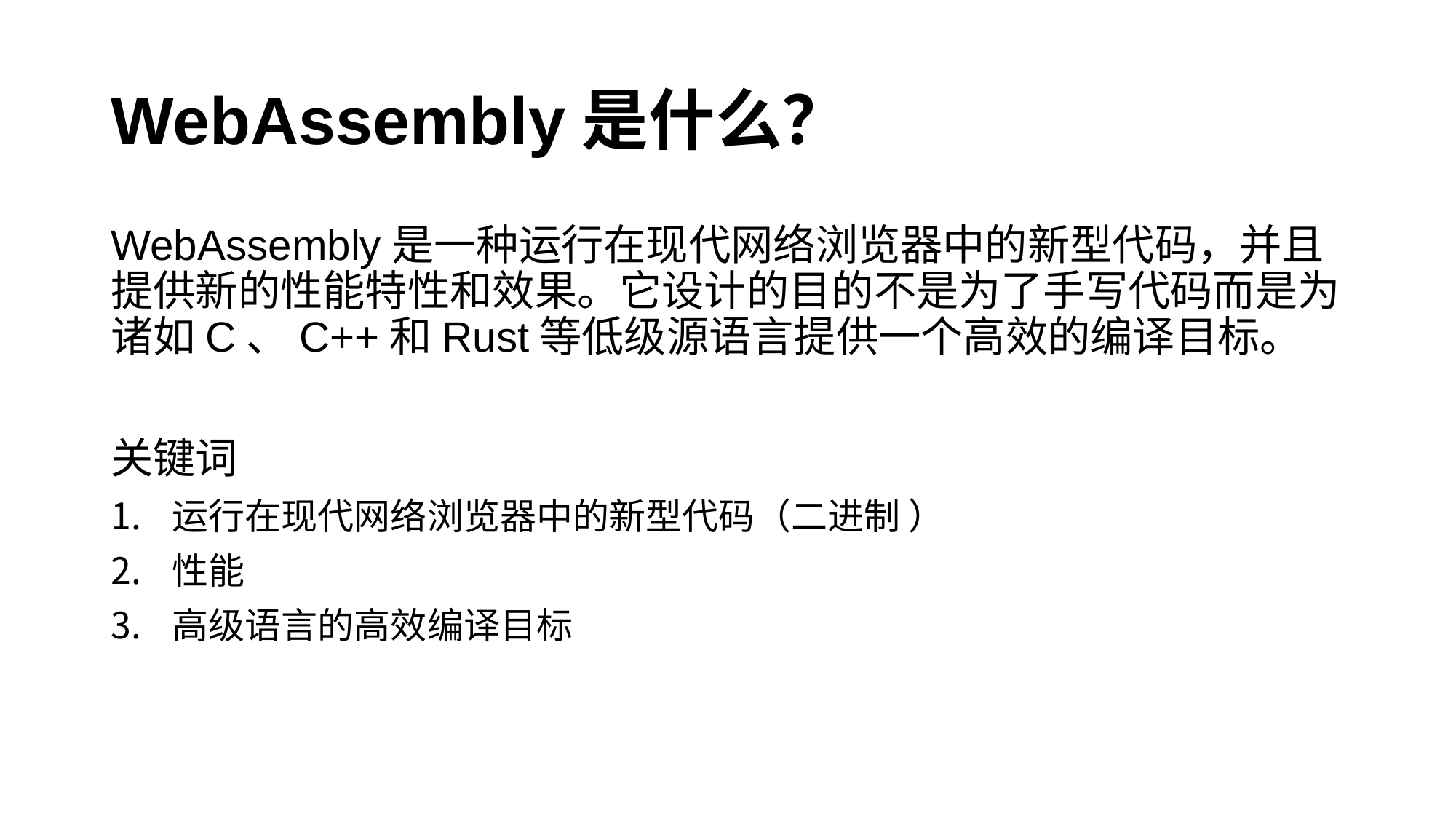

# WebAssembly是什么？
WebAssembly是一种运行在现代网络浏览器中的新型代码，并且提供新的性能特性和效果。它设计的目的不是为了手写代码而是为诸如C、C++和Rust等低级源语言提供一个高效的编译目标。

关键词
运行在现代网络浏览器中的新型代码（二进制 ）
性能
高级语言的高效编译目标